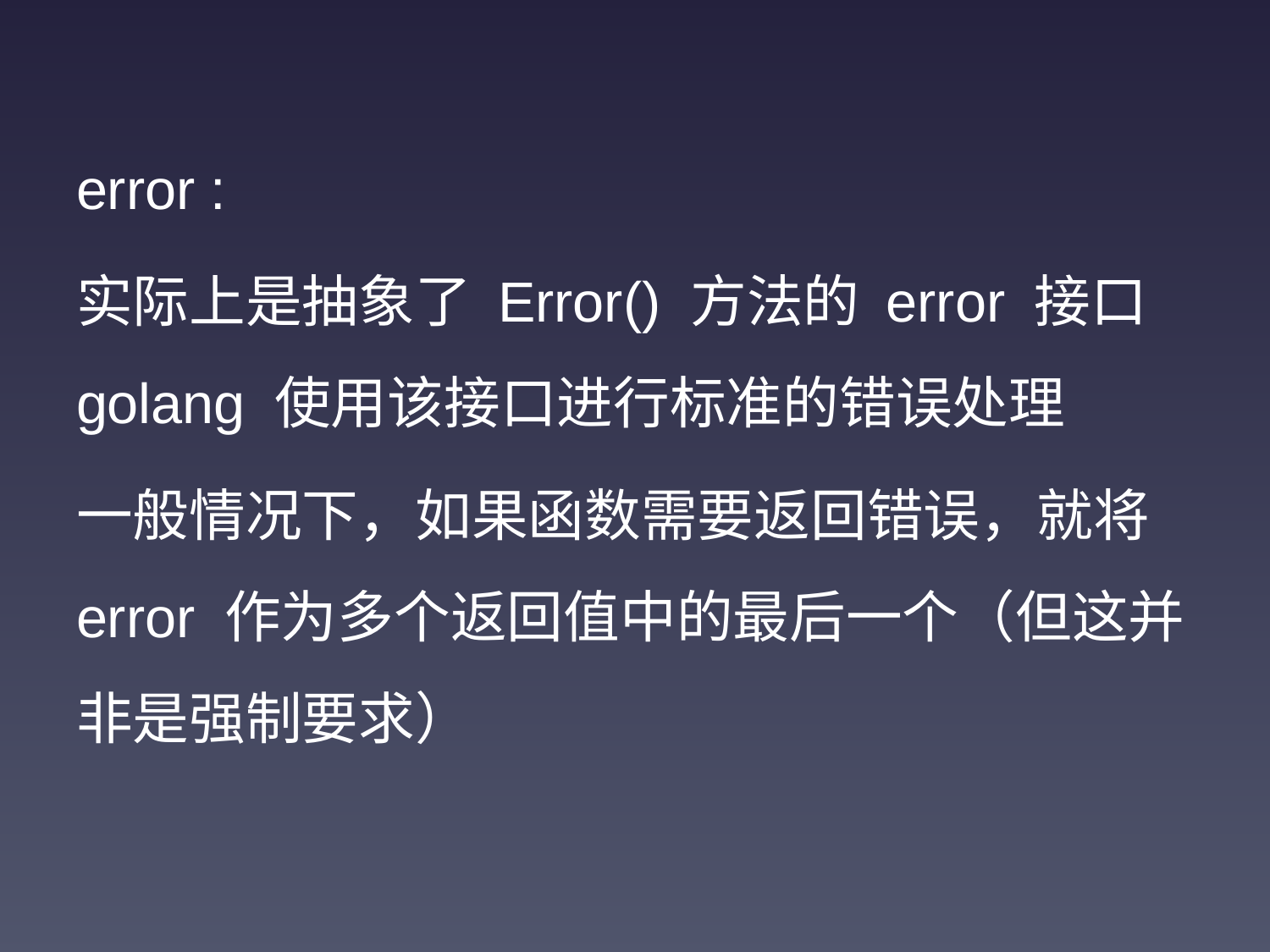

error :
实际上是抽象了 Error() 方法的 error 接口golang 使用该接口进行标准的错误处理
一般情况下，如果函数需要返回错误，就将 error 作为多个返回值中的最后一个（但这并非是强制要求）